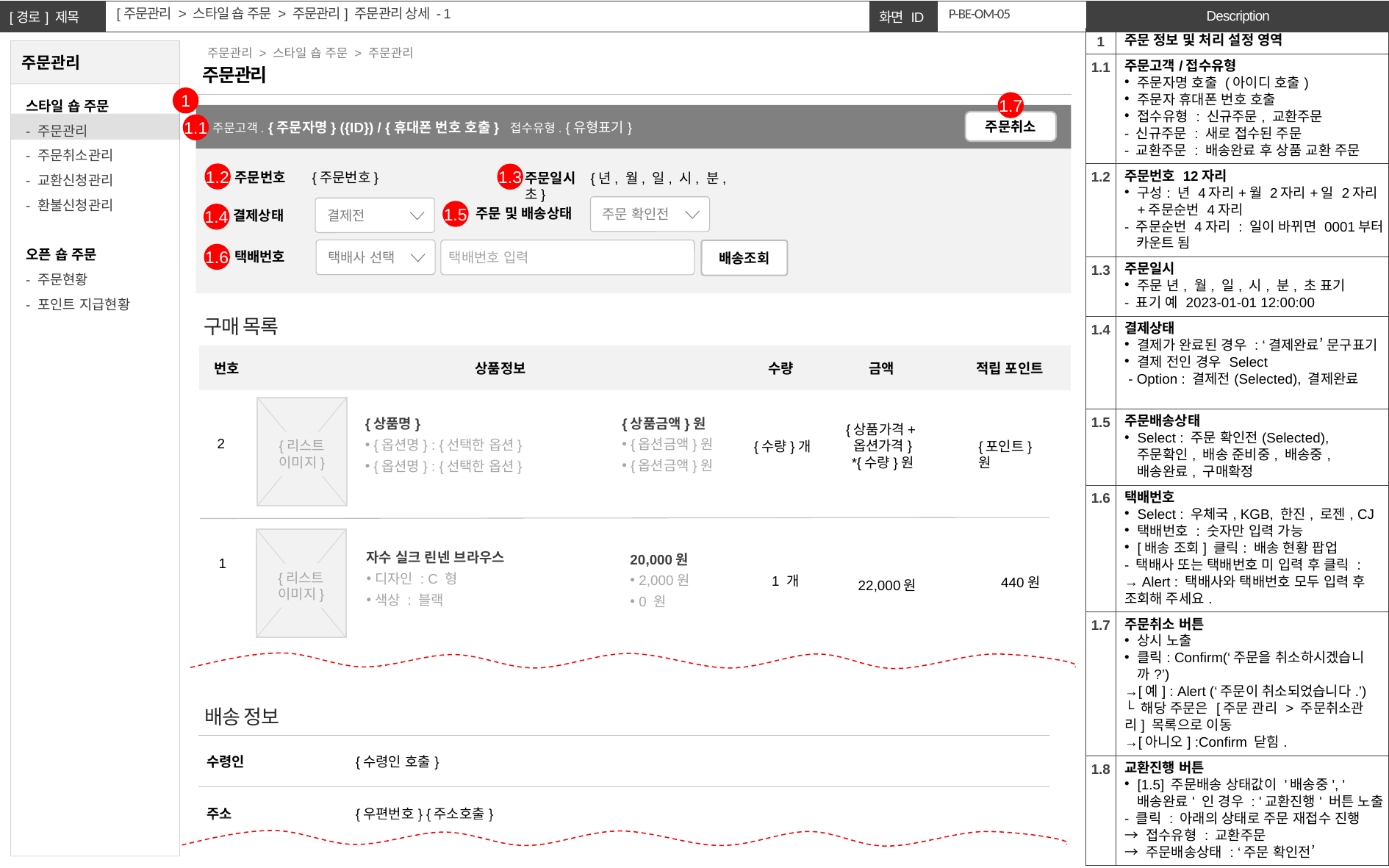

[주문관리 > 스타일 숍 주문 > 주문관리] 주문관리 상세 - 1
# P-BE-OM-05
| 1 | 주문 정보 및 처리 설정 영역 |
| --- | --- |
| 1.1 | 주문고객/접수유형 주문자명 호출 (아이디 호출) 주문자 휴대폰 번호 호출 접수유형 : 신규주문, 교환주문 - 신규주문 : 새로 접수된 주문 - 교환주문 : 배송완료 후 상품 교환 주문 |
| 1.2 | 주문번호 12자리 구성: 년 4자리+월 2자리+일 2자리+주문순번 4자리 - 주문순번 4자리 : 일이 바뀌면 0001부터 카운트 됨 |
| 1.3 | 주문일시 주문 년, 월, 일, 시, 분, 초 표기 - 표기 예 2023-01-01 12:00:00 |
| 1.4 | 결제상태 결제가 완료된 경우 : ‘결제완료’ 문구표기 결제 전인 경우 Select - Option : 결제전(Selected), 결제완료 |
| 1.5 | 주문배송상태 Select : 주문 확인전(Selected), 주문확인, 배송 준비중, 배송중, 배송완료, 구매확정 |
| 1.6 | 택배번호 Select : 우체국, KGB, 한진, 로젠, CJ 택배번호 : 숫자만 입력 가능 [배송 조회] 클릭: 배송 현황 팝업 - 택배사 또는 택배번호 미 입력 후 클릭 : → Alert : 택배사와 택배번호 모두 입력 후 조회해 주세요. |
| 1.7 | 주문취소 버튼 상시 노출 클릭: Confirm(‘주문을 취소하시겠습니까?’) →[예] : Alert (‘주문이 취소되었습니다.’) └ 해당 주문은 [주문 관리 > 주문취소관리] 목록으로 이동 →[아니오] :Confirm 닫힘. |
| 1.8 | 교환진행 버튼 [1.5] 주문배송 상태값이 '배송중', '배송완료' 인 경우 : '교환진행' 버튼 노출 - 클릭 : 아래의 상태로 주문 재접수 진행 → 접수유형 : 교환주문 → 주문배송상태 : ‘주문 확인전’ |
주문관리 > 스타일 숍 주문 > 주문관리
주문관리
1
1.7

주문취소
주문고객. {주문자명} ({ID}) / {휴대폰 번호 호출}  접수유형. {유형표기}

1.1

주문번호      {주문번호}
1.2
1.3
주문일시   {년, 월, 일, 시, 분, 초}
  주문 확인전

  결제전

주문 및 배송상태
1.5
결제상태
1.4
  택배사 선택

 택배번호 입력
배송조회
택배번호
1.6
구매 목록
| 번호 | 상품정보 | 수량 | 금액 | 적립 포인트 |
| --- | --- | --- | --- | --- |

{리스트
이미지}
{상품금액}원
{옵션금액}원
{옵션금액}원
{상품명}
{옵션명} : {선택한 옵션}
{옵션명} : {선택한 옵션}
{상품가격+
옵션가격}
*{수량}원
2
{포인트}원
{수량}개

{리스트
이미지}
자수 실크 린넨 브라우스
디자인 : C 형
색상 : 블랙
20,000원
2,000원
0 원
1
22,000원
1 개
440원

배송 정보
| 수령인 | {수령인 호출} |
| --- | --- |
| 주소 | {우편번호} {주소호출} |